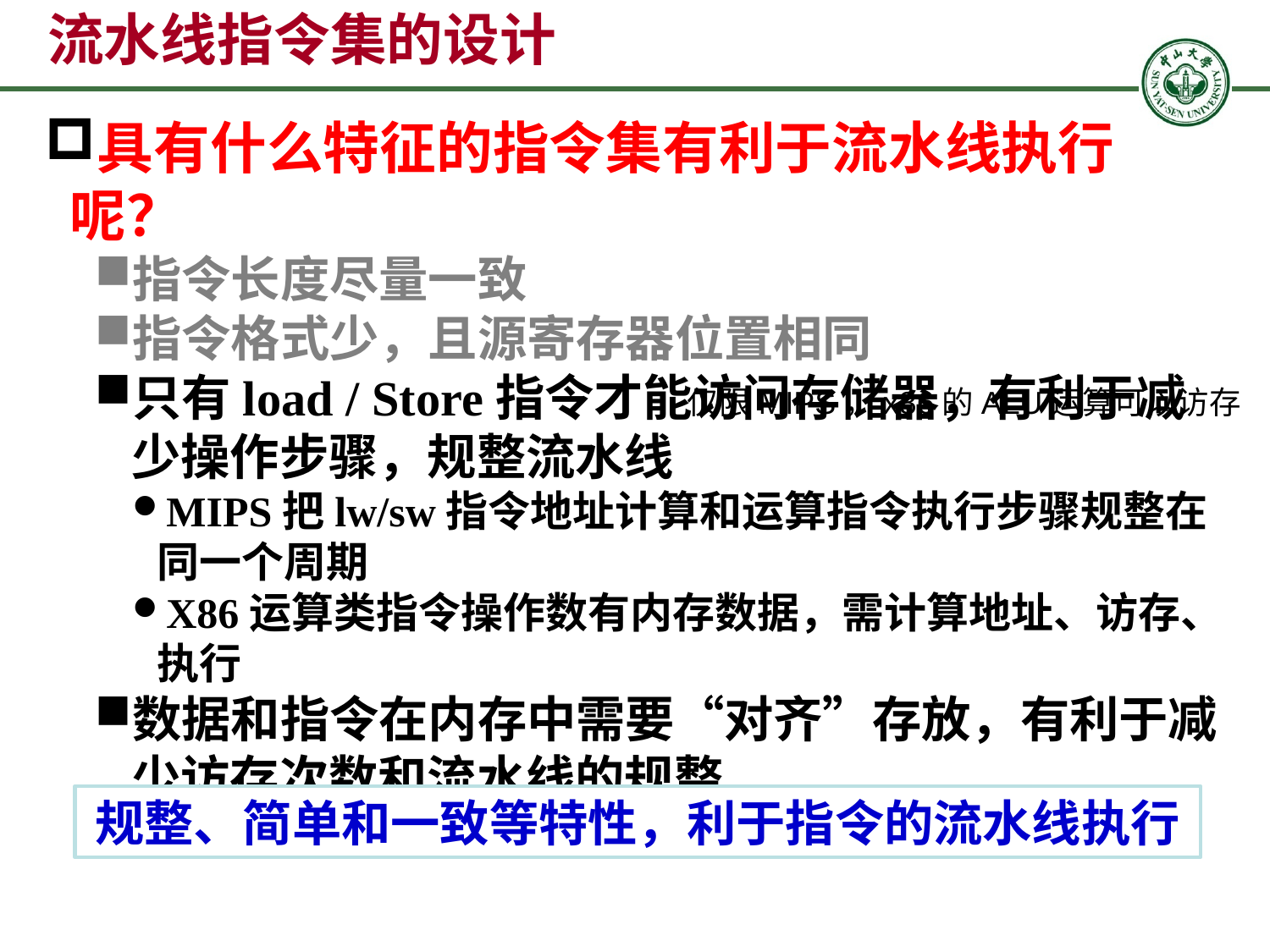

# 流水线指令集的设计
具有什么特征的指令集有利于流水线执行呢？
指令长度尽量一致
指令格式少，且源寄存器位置相同
只有load / Store指令才能访问存储器，有利于减少操作步骤，规整流水线
MIPS把lw/sw指令地址计算和运算指令执行步骤规整在同一个周期
X86运算类指令操作数有内存数据，需计算地址、访存、执行
数据和指令在内存中需要“对齐”存放，有利于减少访存次数和流水线的规整
仅限MIPS，x86的ALU运算可以访存
规整、简单和一致等特性，利于指令的流水线执行